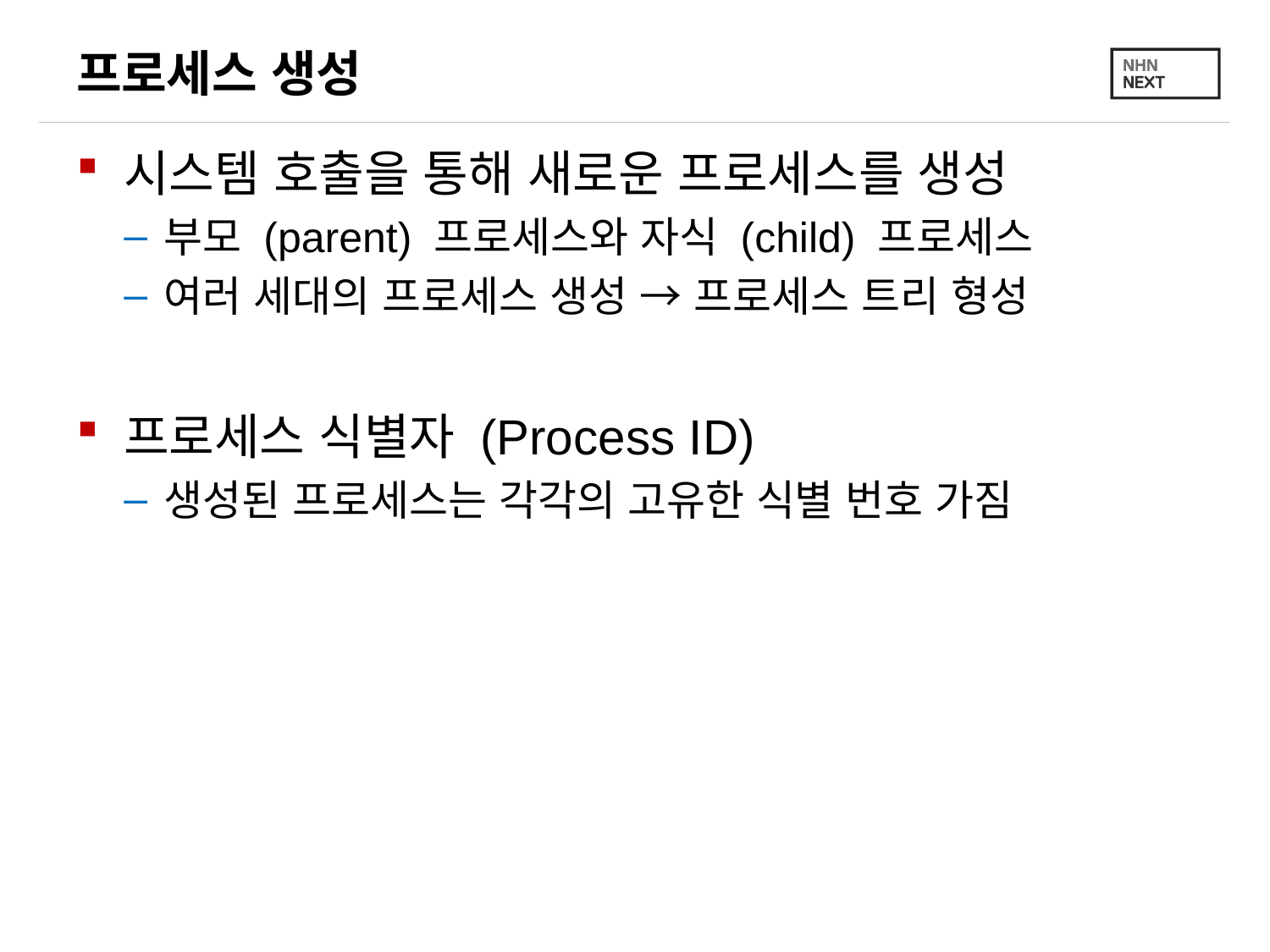

# 프로세스 생성
시스템 호출을 통해 새로운 프로세스를 생성
부모 (parent) 프로세스와 자식 (child) 프로세스
여러 세대의 프로세스 생성 → 프로세스 트리 형성

프로세스 식별자 (Process ID)
생성된 프로세스는 각각의 고유한 식별 번호 가짐